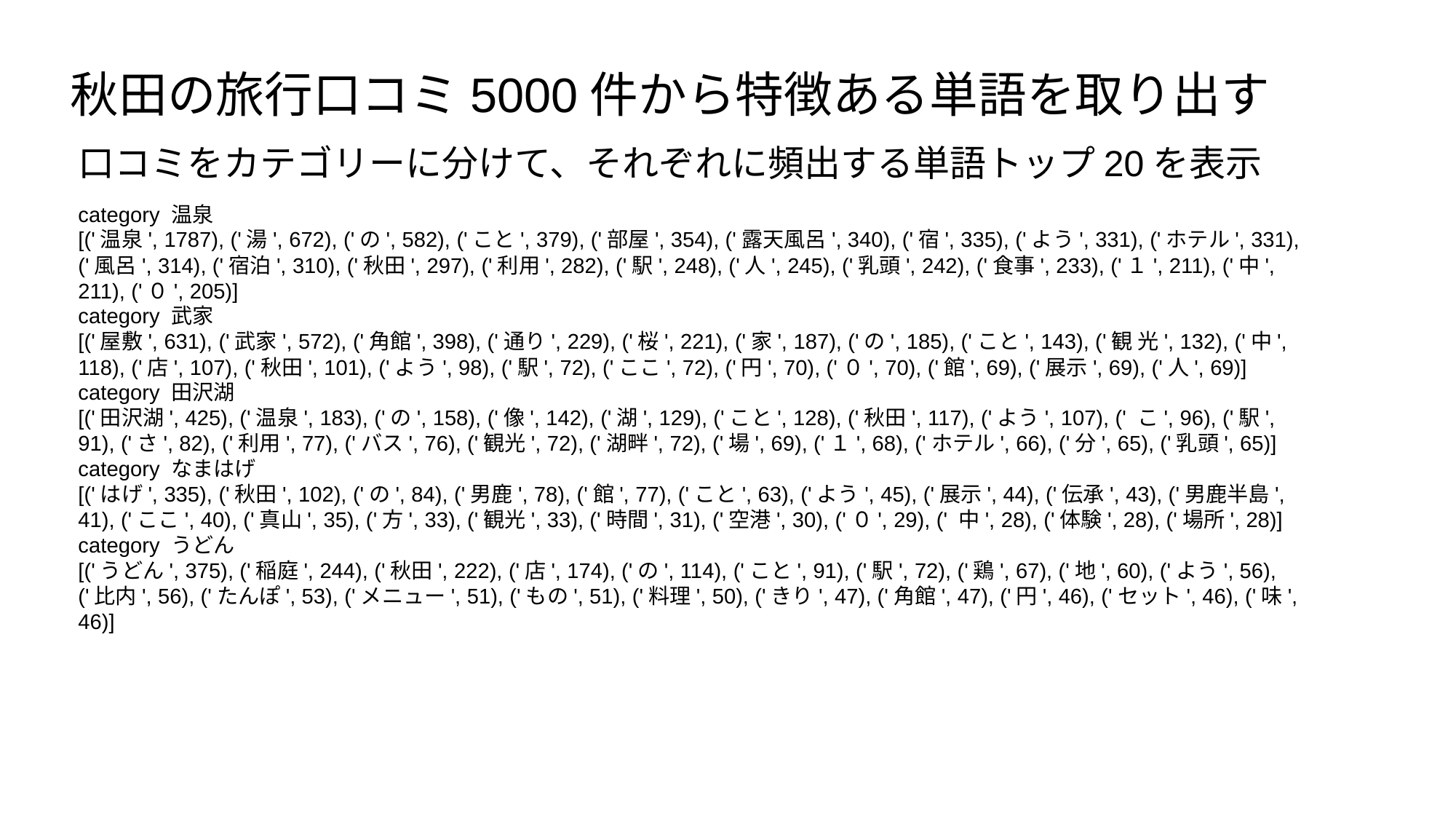

秋田の旅行口コミ5000件から特徴ある単語を取り出す
口コミをカテゴリーに分けて、それぞれに頻出する単語トップ20を表示
category 温泉
[('温泉', 1787), ('湯', 672), ('の', 582), ('こと', 379), ('部屋', 354), ('露天風呂', 340), ('宿', 335), ('よう', 331), ('ホテル', 331), ('風呂', 314), ('宿泊', 310), ('秋田', 297), ('利用', 282), ('駅', 248), ('人', 245), ('乳頭', 242), ('食事', 233), ('１', 211), ('中', 211), ('０', 205)]
category 武家
[('屋敷', 631), ('武家', 572), ('角館', 398), ('通り', 229), ('桜', 221), ('家', 187), ('の', 185), ('こと', 143), ('観 光', 132), ('中', 118), ('店', 107), ('秋田', 101), ('よう', 98), ('駅', 72), ('ここ', 72), ('円', 70), ('０', 70), ('館', 69), ('展示', 69), ('人', 69)]
category 田沢湖
[('田沢湖', 425), ('温泉', 183), ('の', 158), ('像', 142), ('湖', 129), ('こと', 128), ('秋田', 117), ('よう', 107), (' こ', 96), ('駅', 91), ('さ', 82), ('利用', 77), ('バス', 76), ('観光', 72), ('湖畔', 72), ('場', 69), ('１', 68), ('ホテル', 66), ('分', 65), ('乳頭', 65)]
category なまはげ
[('はげ', 335), ('秋田', 102), ('の', 84), ('男鹿', 78), ('館', 77), ('こと', 63), ('よう', 45), ('展示', 44), ('伝承', 43), ('男鹿半島', 41), ('ここ', 40), ('真山', 35), ('方', 33), ('観光', 33), ('時間', 31), ('空港', 30), ('０', 29), (' 中', 28), ('体験', 28), ('場所', 28)]
category うどん
[('うどん', 375), ('稲庭', 244), ('秋田', 222), ('店', 174), ('の', 114), ('こと', 91), ('駅', 72), ('鶏', 67), ('地', 60), ('よう', 56), ('比内', 56), ('たんぽ', 53), ('メニュー', 51), ('もの', 51), ('料理', 50), ('きり', 47), ('角館', 47), ('円', 46), ('セット', 46), ('味', 46)]